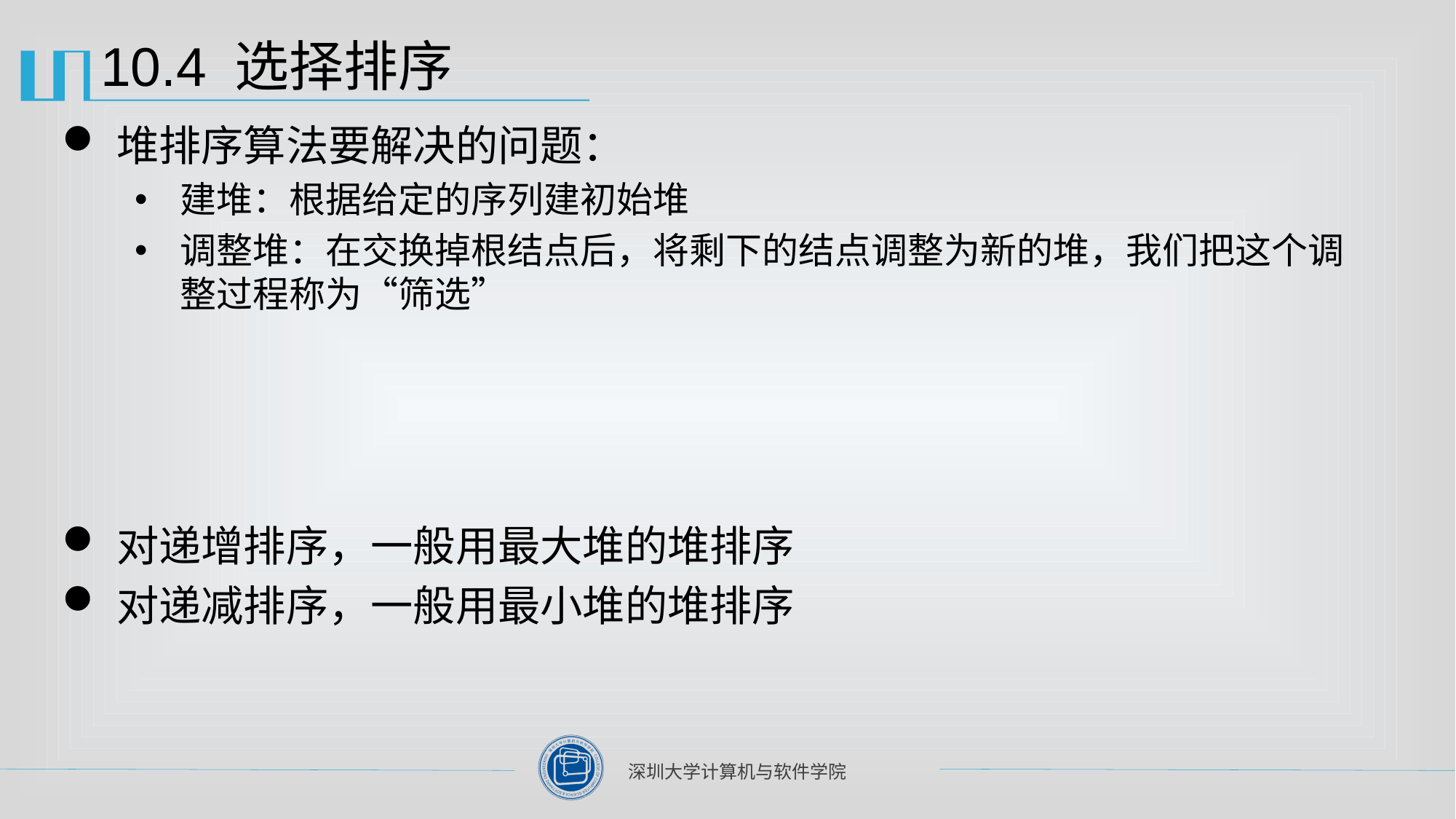

# 10.4 选择排序
堆排序算法要解决的问题：
建堆：根据给定的序列建初始堆
调整堆：在交换掉根结点后，将剩下的结点调整为新的堆，我们把这个调整过程称为“筛选”

对递增排序，一般用最大堆的堆排序
对递减排序，一般用最小堆的堆排序
61